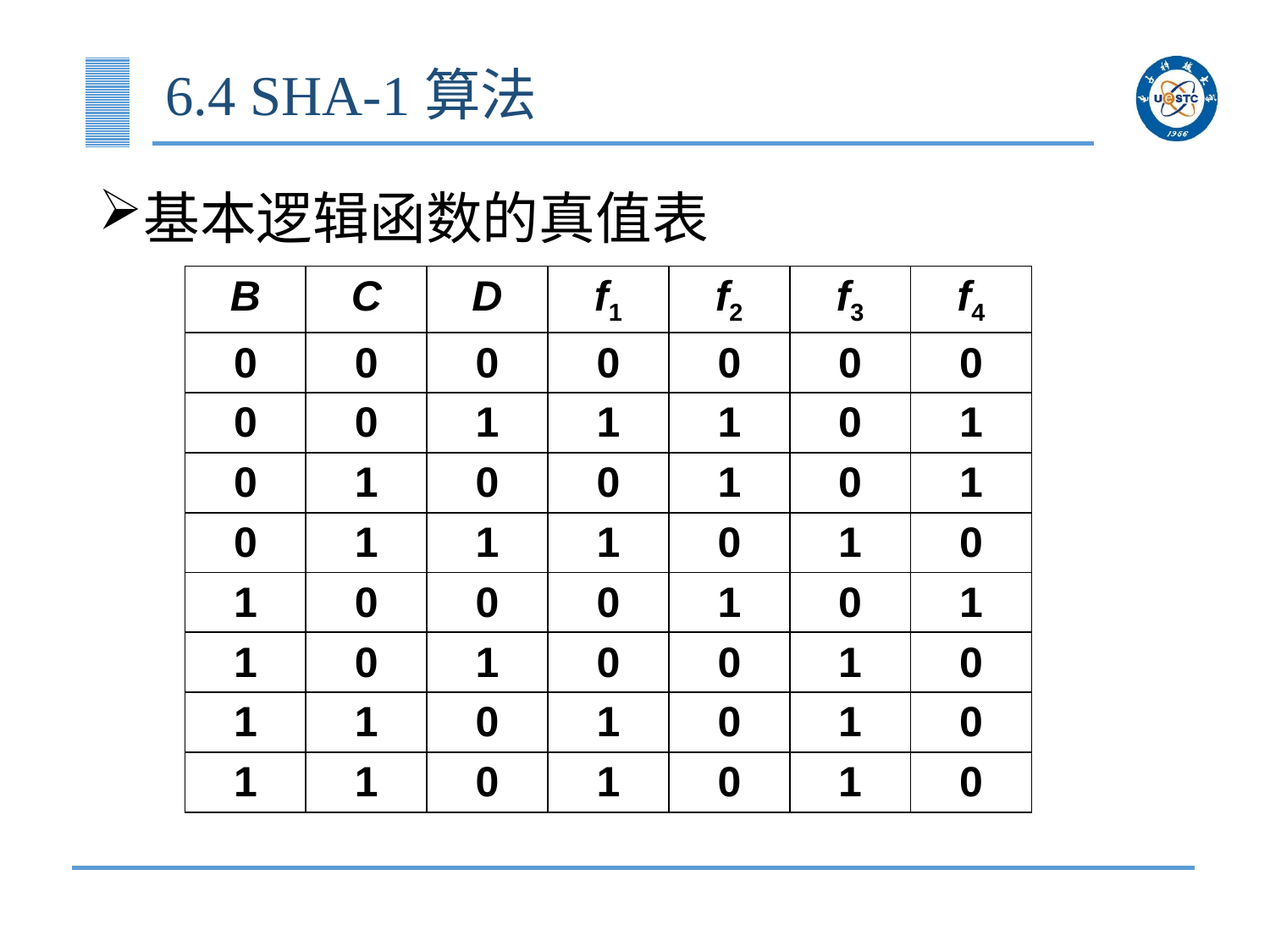

# 6.4 SHA-1算法
基本逻辑函数的真值表

| B | C | D | f1 | f2 | f3 | f4 |
| --- | --- | --- | --- | --- | --- | --- |
| 0 | 0 | 0 | 0 | 0 | 0 | 0 |
| 0 | 0 | 1 | 1 | 1 | 0 | 1 |
| 0 | 1 | 0 | 0 | 1 | 0 | 1 |
| 0 | 1 | 1 | 1 | 0 | 1 | 0 |
| 1 | 0 | 0 | 0 | 1 | 0 | 1 |
| 1 | 0 | 1 | 0 | 0 | 1 | 0 |
| 1 | 1 | 0 | 1 | 0 | 1 | 0 |
| 1 | 1 | 0 | 1 | 0 | 1 | 0 |